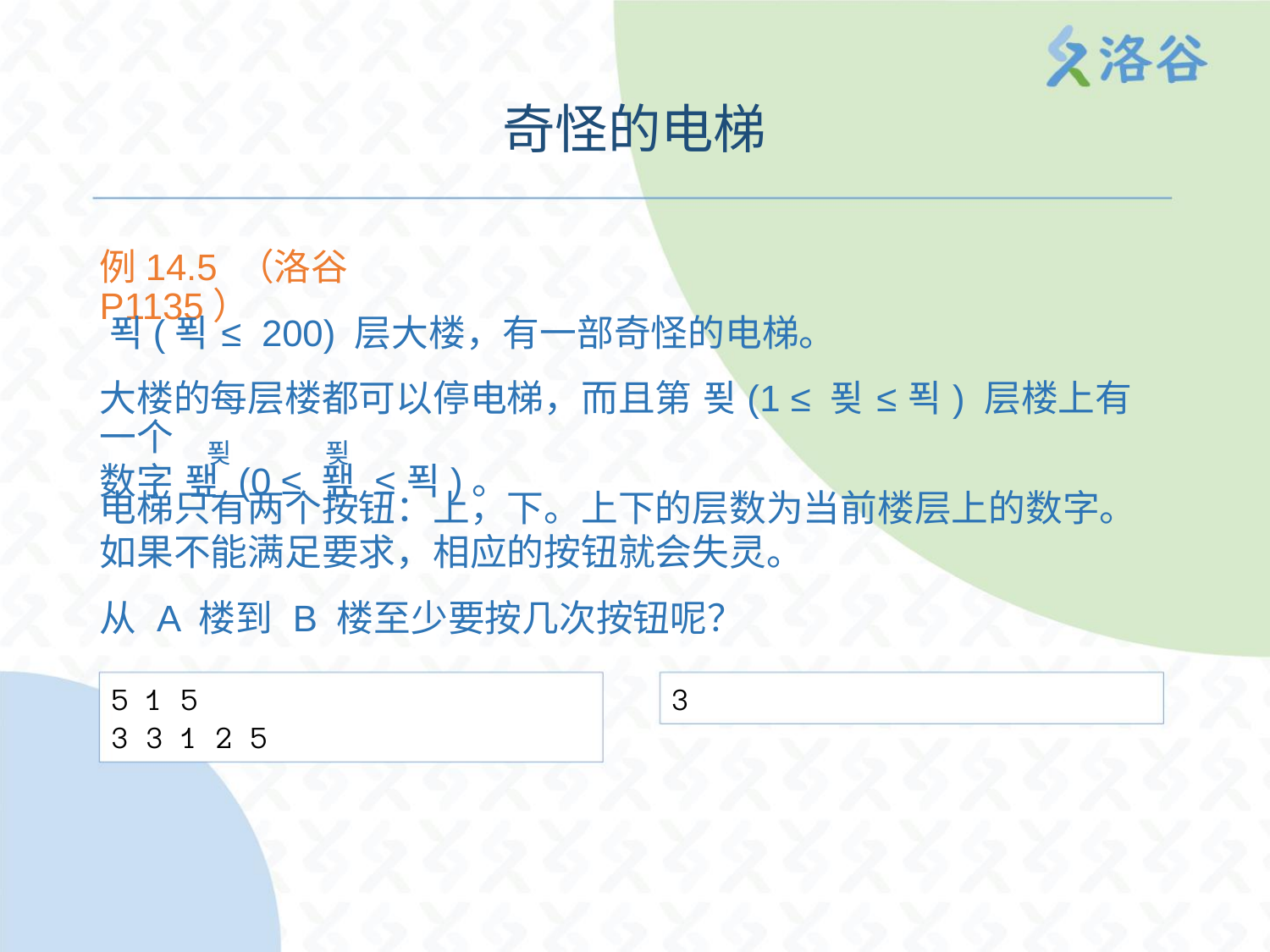

奇怪的电梯
例14.5 （洛谷P1135）
푁(푁 ≤ 200) 层大楼，有一部奇怪的电梯。
大楼的每层楼都可以停电梯，而且第 푖(1 ≤ 푖 ≤ 푁) 层楼上有一个
数字 퐾 (0 ≤ 퐾 ≤ 푁)。
푖
푖
电梯只有两个按钮：上，下。上下的层数为当前楼层上的数字。
如果不能满足要求，相应的按钮就会失灵。
从 A 楼到 B 楼至少要按几次按钮呢？
5 1 5
3
3 3 1 2 5